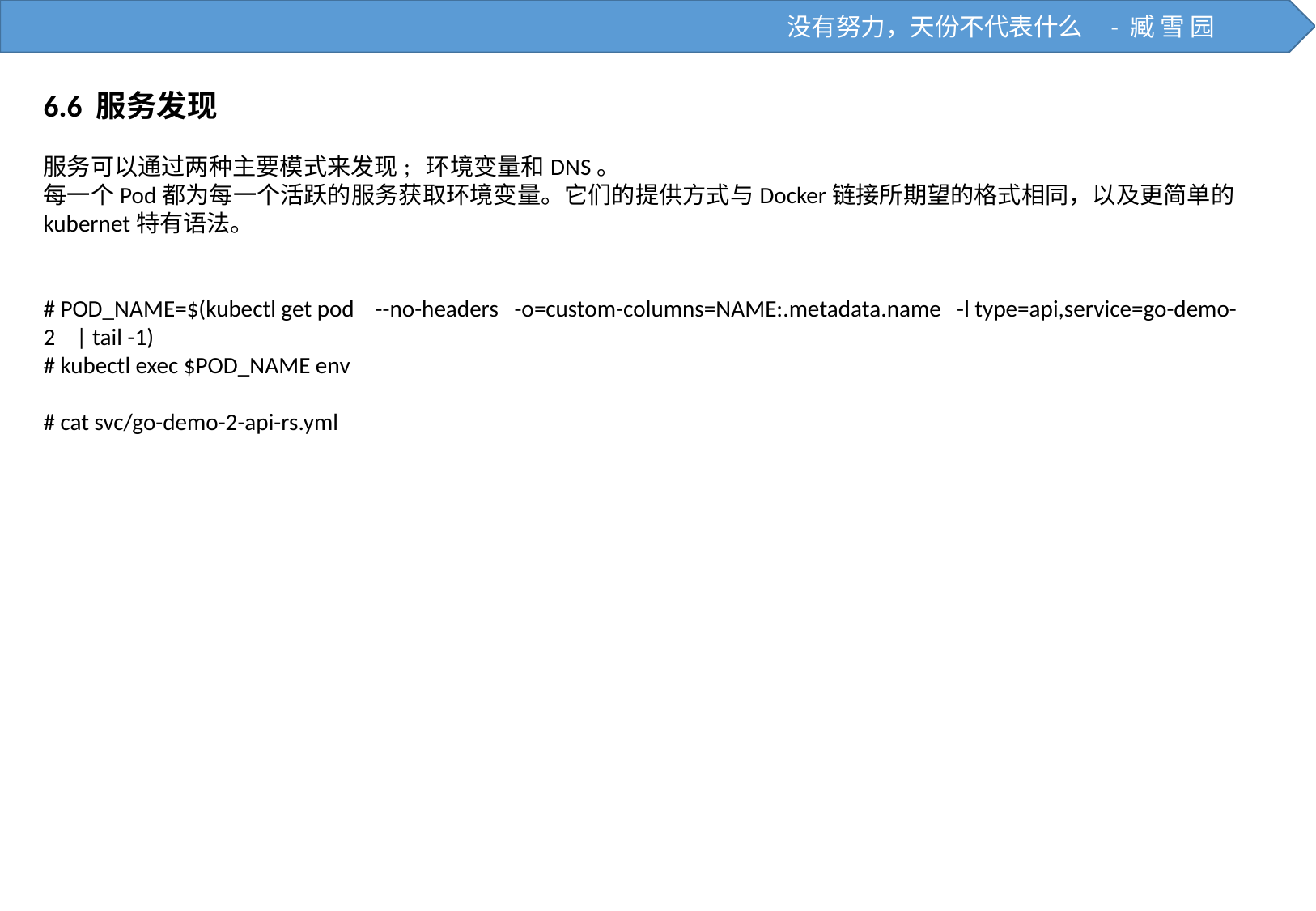

没有努力，天份不代表什么    - 臧 雪 园
6.6 服务发现

服务可以通过两种主要模式来发现;  环境变量和DNS。
每一个Pod都为每一个活跃的服务获取环境变量。它们的提供方式与Docker链接所期望的格式相同，以及更简单的kubernet特有语法。

# POD_NAME=$(kubectl get pod    --no-headers   -o=custom-columns=NAME:.metadata.name   -l type=api,service=go-demo-2    | tail -1)
# kubectl exec $POD_NAME env

# cat svc/go-demo-2-api-rs.yml